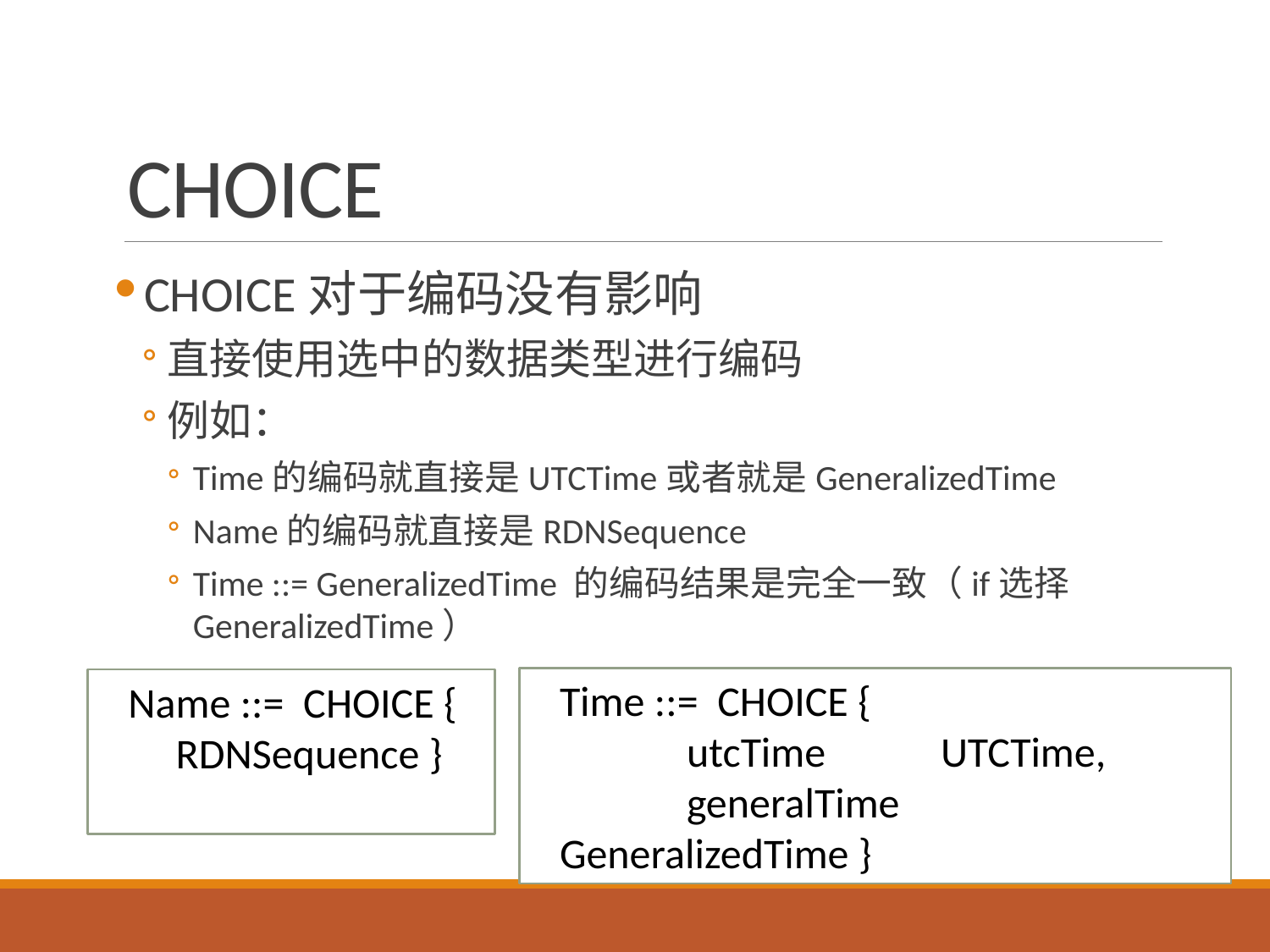

# CHOICE
CHOICE对于编码没有影响
直接使用选中的数据类型进行编码
例如：
Time的编码就直接是UTCTime或者就是GeneralizedTime
Name的编码就直接是RDNSequence
Time ::= GeneralizedTime 的编码结果是完全一致（if选择GeneralizedTime）
Time ::=  CHOICE {
    	utcTime 	UTCTime,
	generalTime	GeneralizedTime }
Name ::=  CHOICE {
     RDNSequence }

69